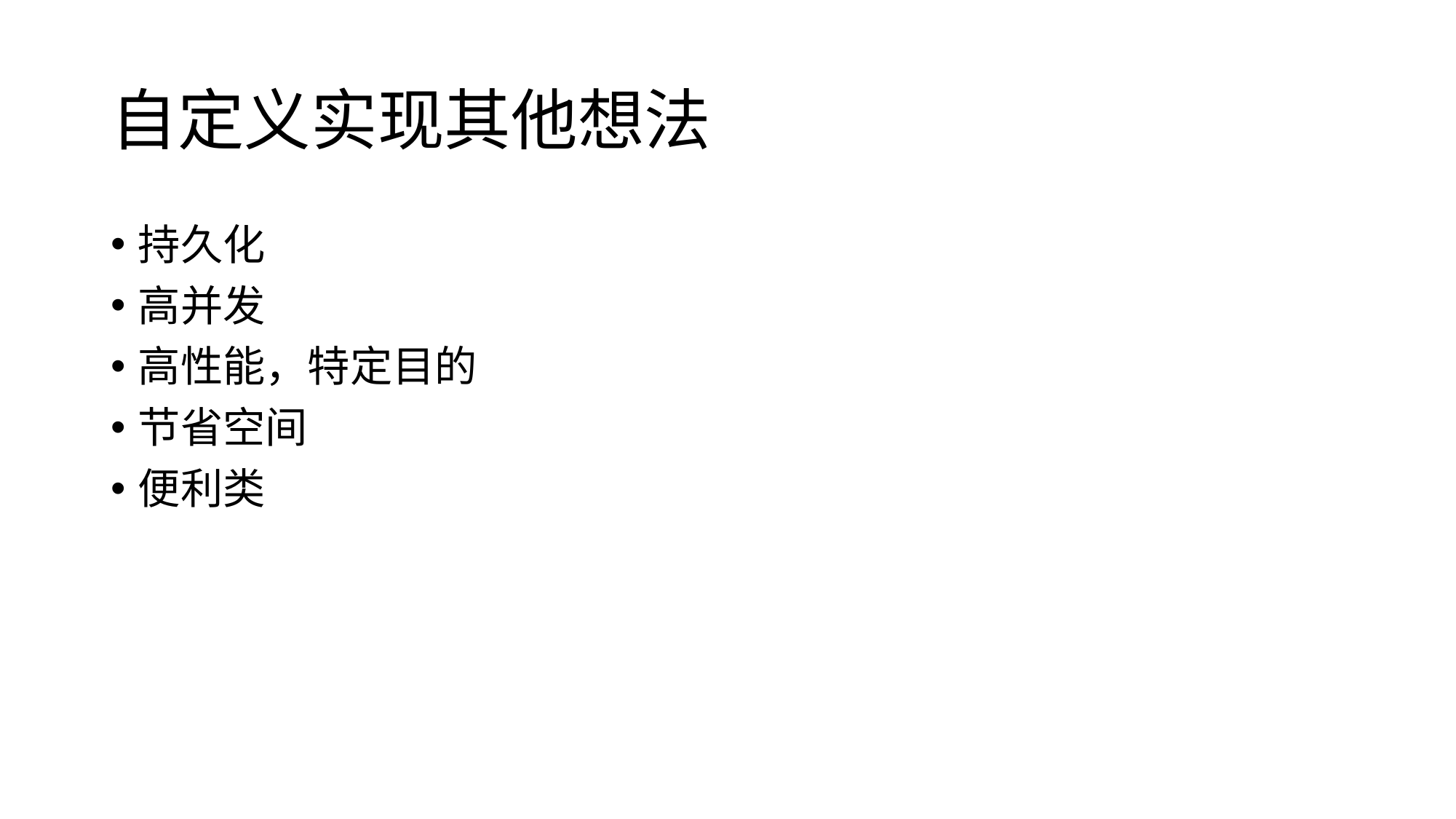

# 自定义实现其他想法
持久化
高并发
高性能，特定目的
节省空间
便利类